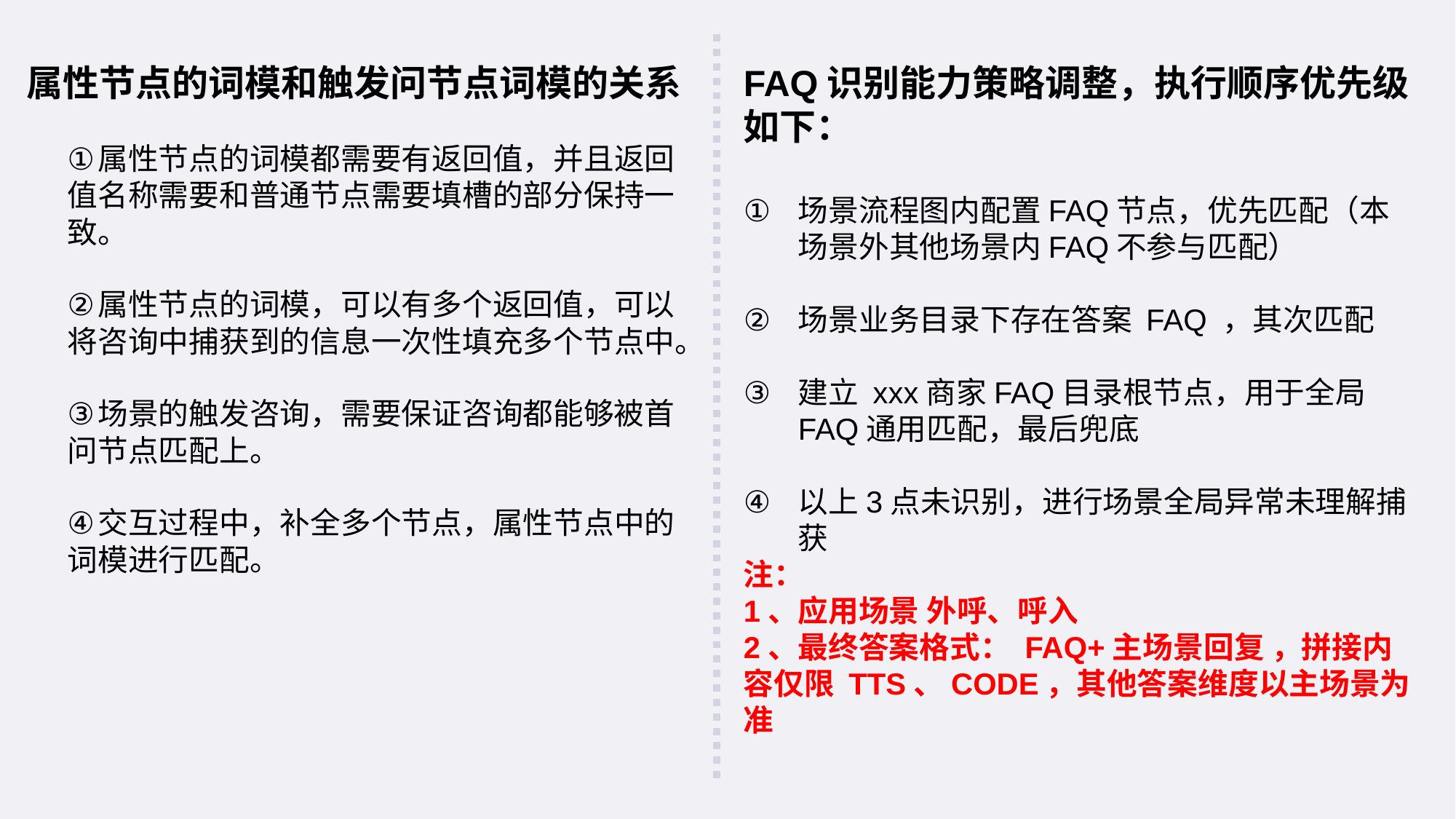

属性节点的词模和触发问节点词模的关系
属性节点的词模都需要有返回值，并且返回值名称需要和普通节点需要填槽的部分保持一致。
属性节点的词模，可以有多个返回值，可以将咨询中捕获到的信息一次性填充多个节点中。
场景的触发咨询，需要保证咨询都能够被首问节点匹配上。
交互过程中，补全多个节点，属性节点中的词模进行匹配。
FAQ识别能力策略调整，执行顺序优先级如下：

场景流程图内配置FAQ节点，优先匹配（本场景外其他场景内FAQ不参与匹配）

场景业务目录下存在答案 FAQ ，其次匹配

建立 xxx商家FAQ目录根节点，用于全局FAQ通用匹配，最后兜底

以上3点未识别，进行场景全局异常未理解捕获
注：
1、应用场景 外呼、呼入
2、最终答案格式： FAQ+主场景回复 ，拼接内容仅限 TTS、CODE，其他答案维度以主场景为准